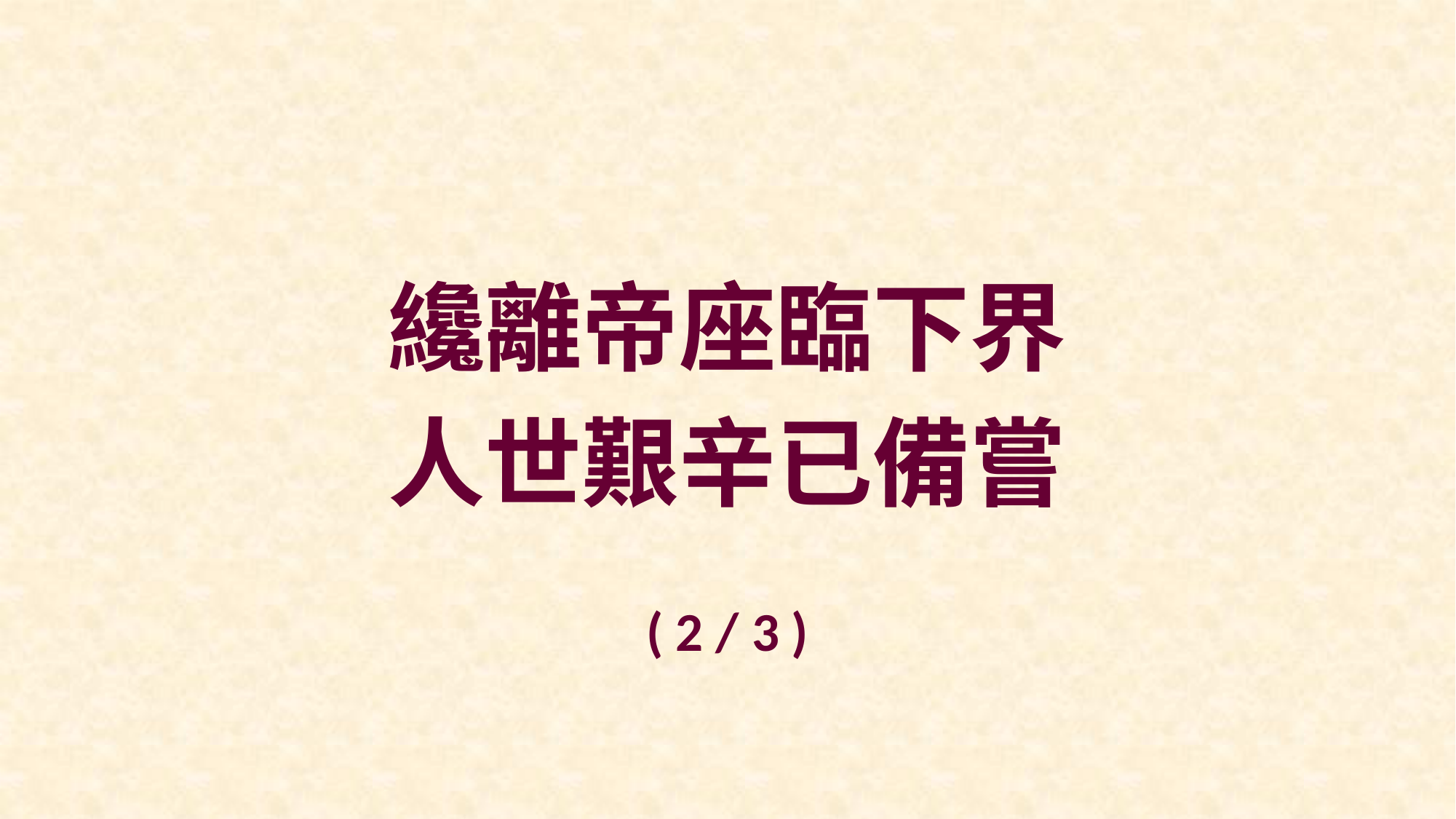

纔離帝座臨下界
人世艱辛已備嘗
( 2 / 3 )